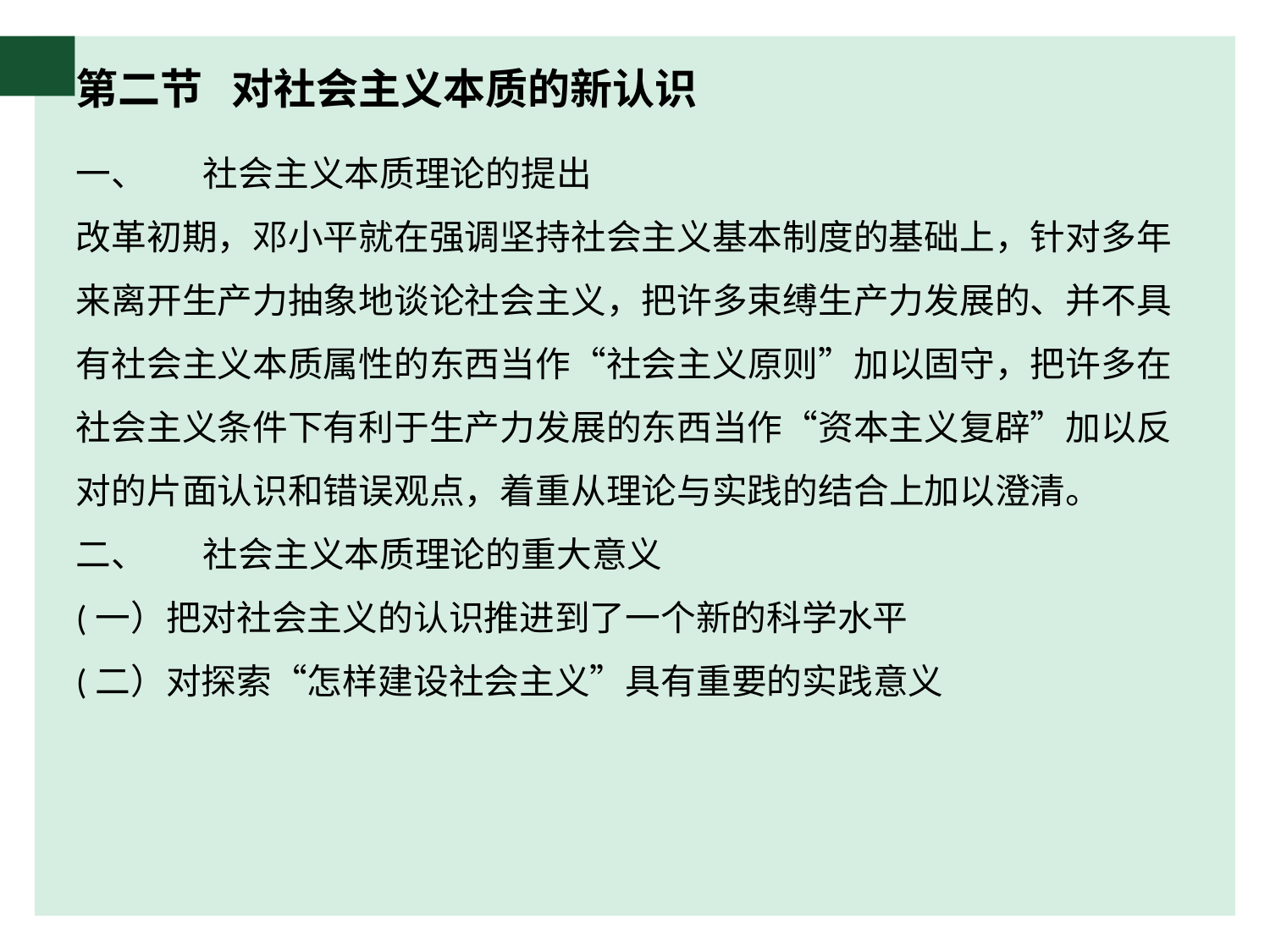

# 第二节   对社会主义本质的新认识
一、	社会主义本质理论的提出
改革初期，邓小平就在强调坚持社会主义基本制度的基础上，针对多年来离开生产力抽象地谈论社会主义，把许多束缚生产力发展的、并不具有社会主义本质属性的东西当作“社会主义原则”加以固守，把许多在社会主义条件下有利于生产力发展的东西当作“资本主义复辟”加以反对的片面认识和错误观点，着重从理论与实践的结合上加以澄清。
二、	社会主义本质理论的重大意义
(一）把对社会主义的认识推进到了一个新的科学水平
(二）对探索“怎样建设社会主义”具有重要的实践意义